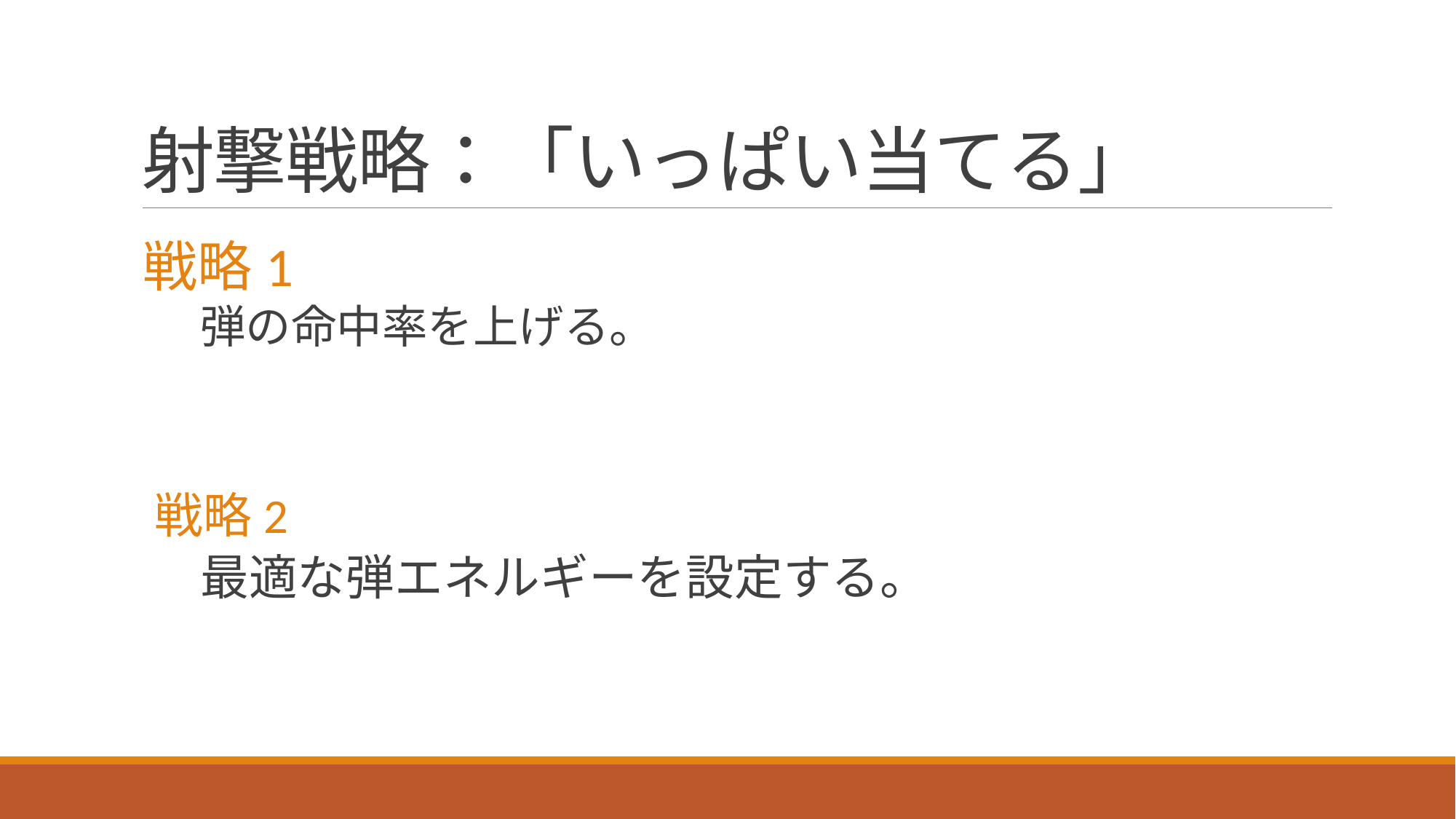

# 射撃戦略：「いっぱい当てる」
戦略1
　弾の命中率を上げる。

戦略2
　最適な弾エネルギーを設定する。